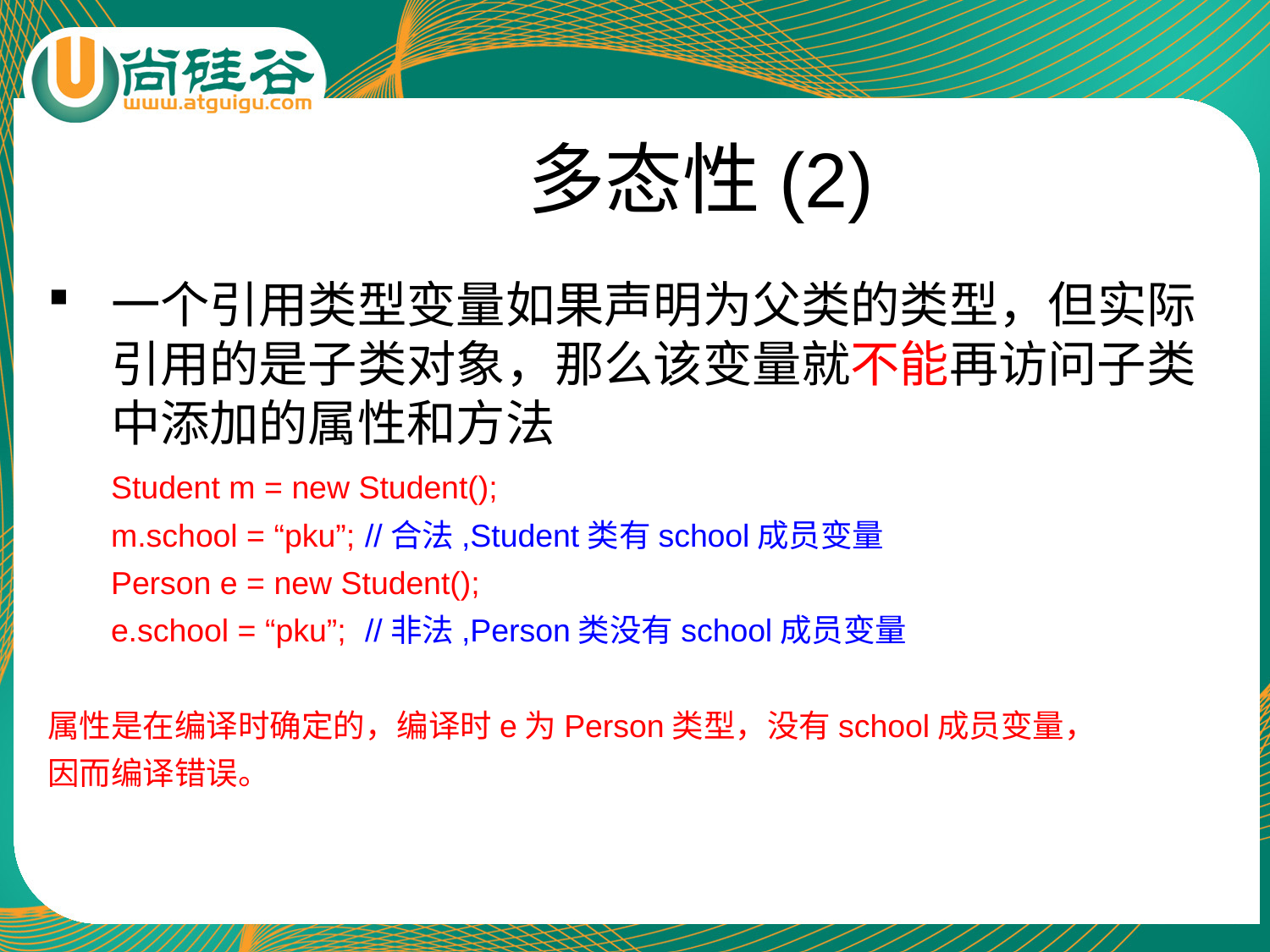

# 多态性(2)
一个引用类型变量如果声明为父类的类型，但实际引用的是子类对象，那么该变量就不能再访问子类中添加的属性和方法
	Student m = new Student();
	m.school = “pku”; 	//合法,Student类有school成员变量
	Person e = new Student();
	e.school = “pku”;	//非法,Person类没有school成员变量

属性是在编译时确定的，编译时e为Person类型，没有school成员变量，
因而编译错误。